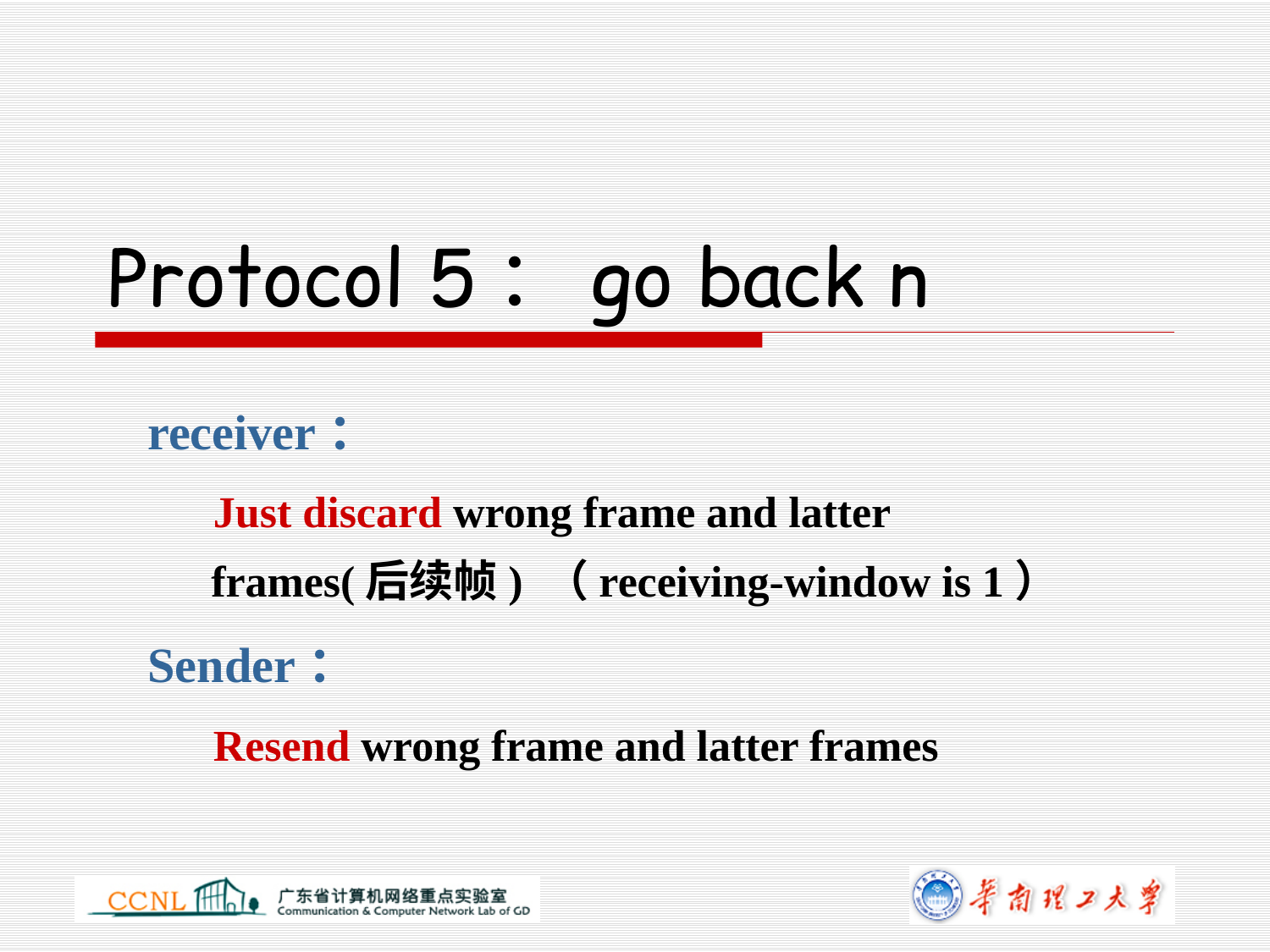

# Protocol 5：go back n
receiver：
Just discard wrong frame and latter frames(后续帧) （receiving-window is 1）
Sender：
Resend wrong frame and latter frames